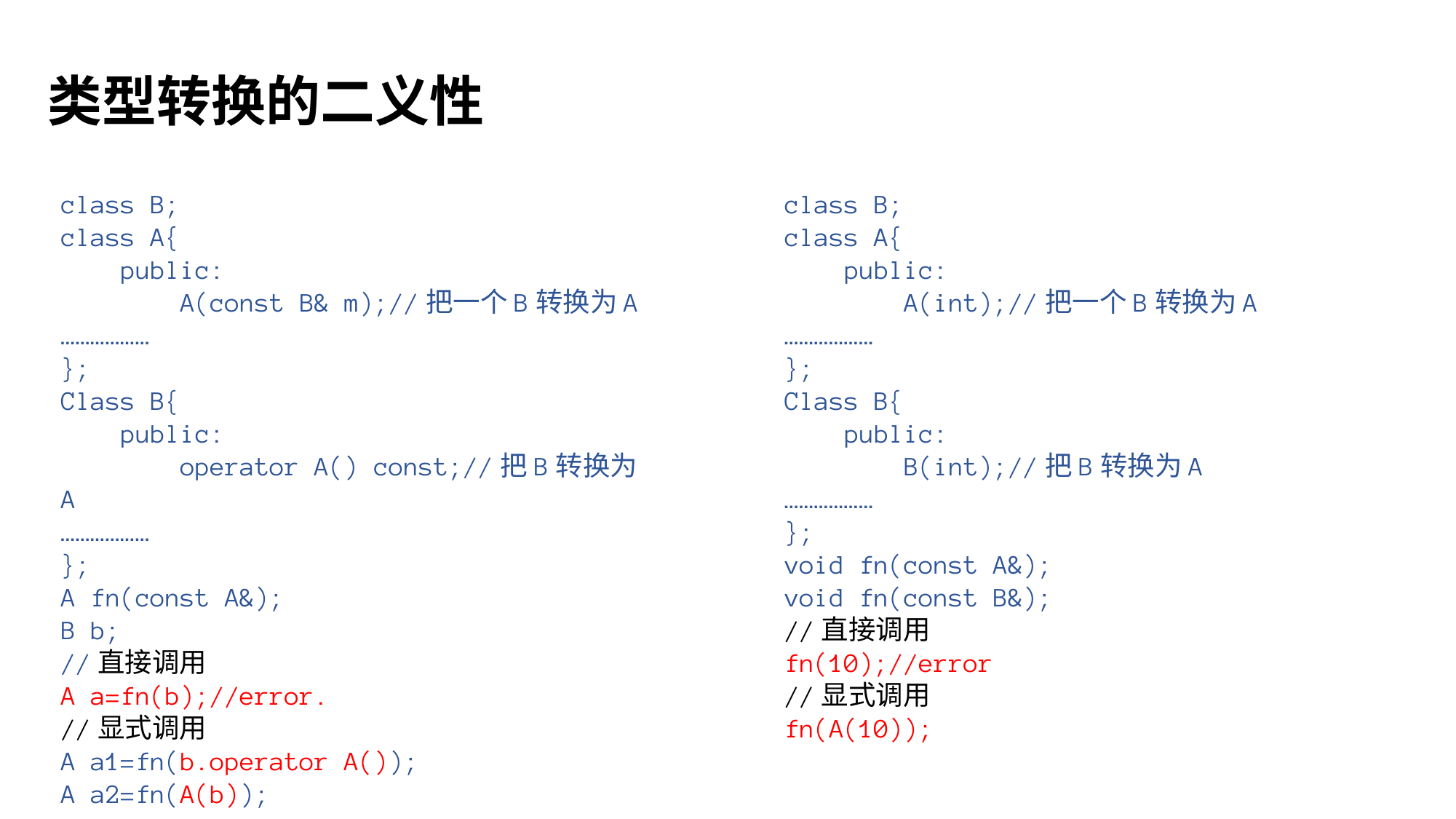

类型转换的二义性
class B;
class A{
    public:
        A(const B& m);//把一个B转换为A
………………
};
Class B{
    public:
        operator A() const;//把B转换为A
………………
};
A fn(const A&);
B b;
//直接调用
A a=fn(b);//error.
//显式调用
A a1=fn(b.operator A());
A a2=fn(A(b));
class B;
class A{
    public:
        A(int);//把一个B转换为A
………………
};
Class B{
    public:
        B(int);//把B转换为A
………………
};
void fn(const A&);
void fn(const B&);
//直接调用
fn(10);//error
//显式调用
fn(A(10));